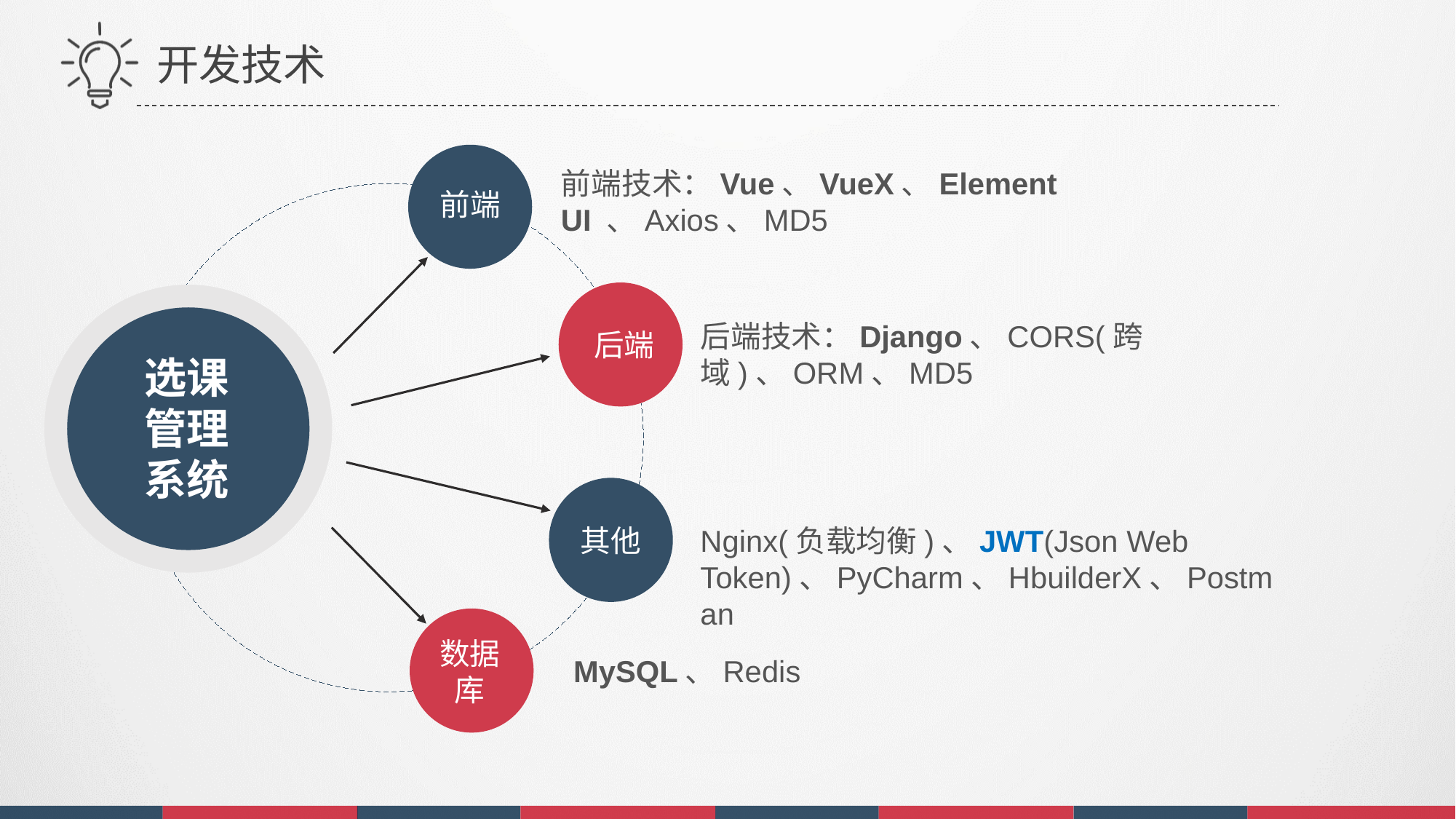

开发技术

前端
前端技术：Vue、VueX、Element UI 、Axios、MD5

后端

后端技术：Django、CORS(跨域)、ORM、MD5
选课管理系统

其他
Nginx(负载均衡)、JWT(Json Web Token)、PyCharm、HbuilderX、Postman

数据库
MySQL、Redis